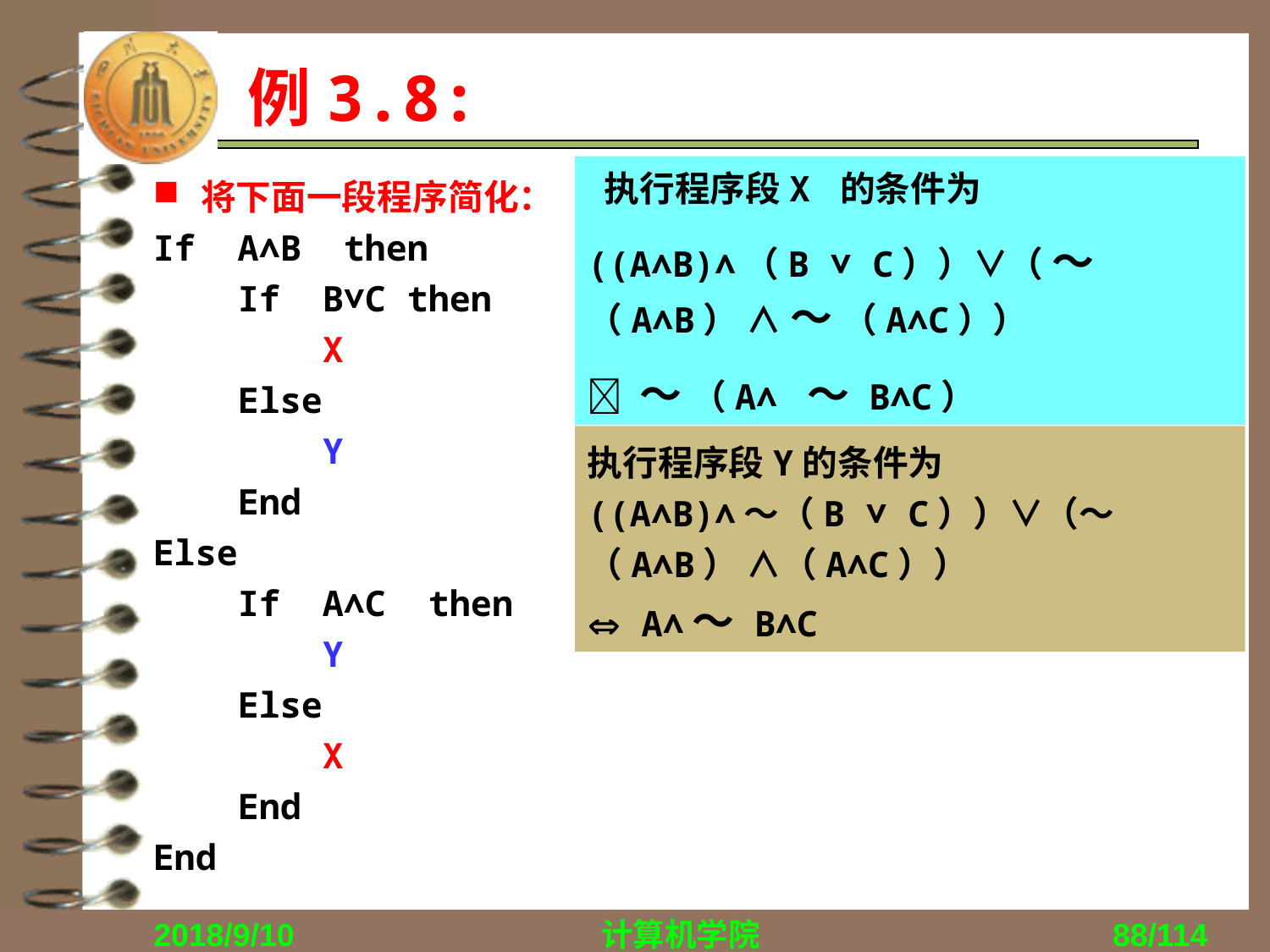

例3.8:
 执行程序段X 的条件为
((A∧B)∧（B ∨ C））∨（ ～ （A∧B） ∧ ～ （A∧C））
⇔ ～ （A∧ ～ B∧C）
将下面一段程序简化：
If  A∧B  then
    If  B∨C then
        X
    Else
        Y
    End
Else
    If  A∧C  then
        Y
    Else
        X
    End
End
执行程序段Y的条件为
((A∧B)∧～（B ∨ C））∨（～（A∧B） ∧（A∧C））
⇔ A∧～ B∧C
2018/9/10
计算机学院
88/114